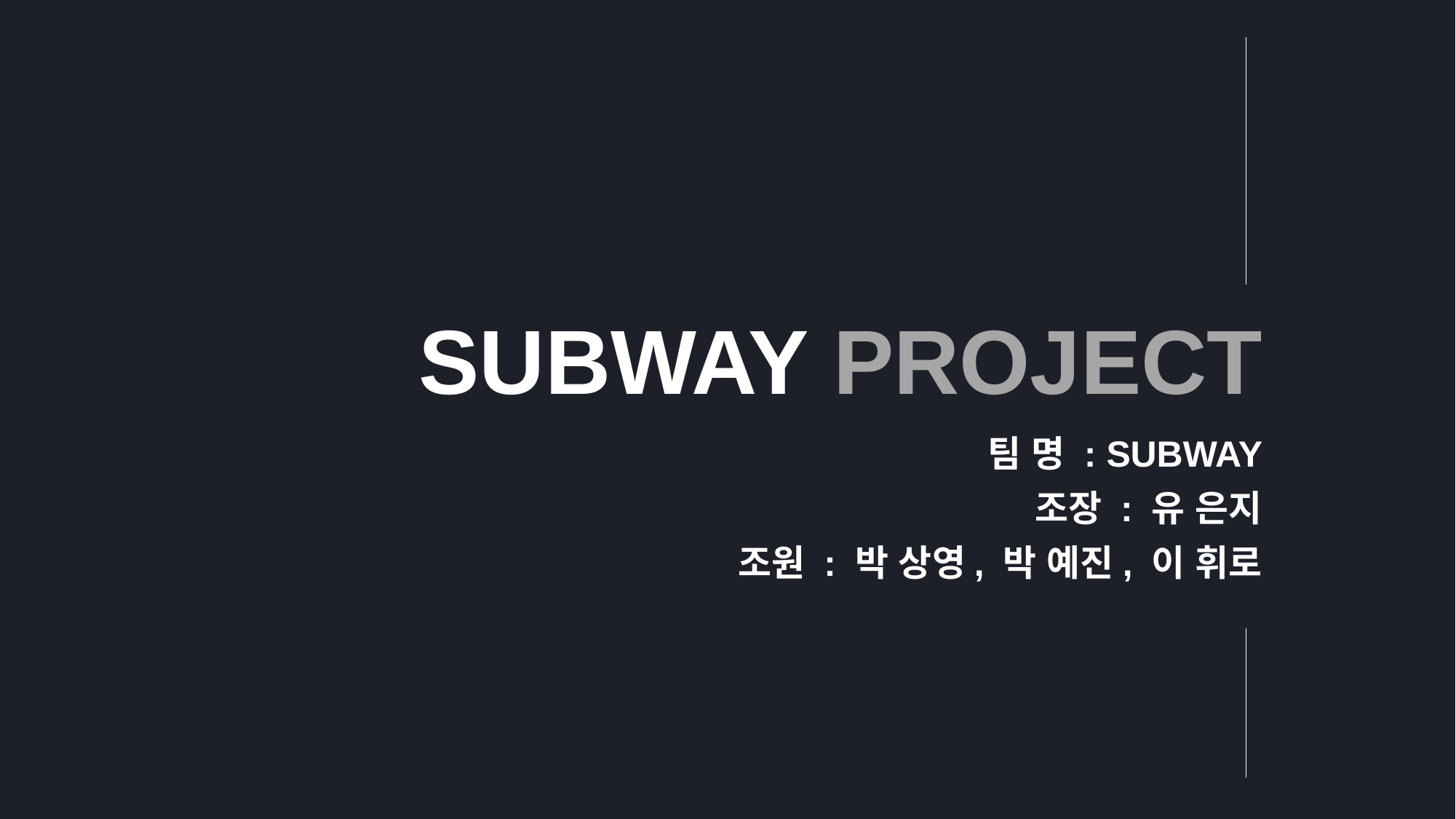

# SUBWAY PROJECT
팀 명 : SUBWAY
조장 : 유 은지
조원 : 박 상영, 박 예진, 이 휘로